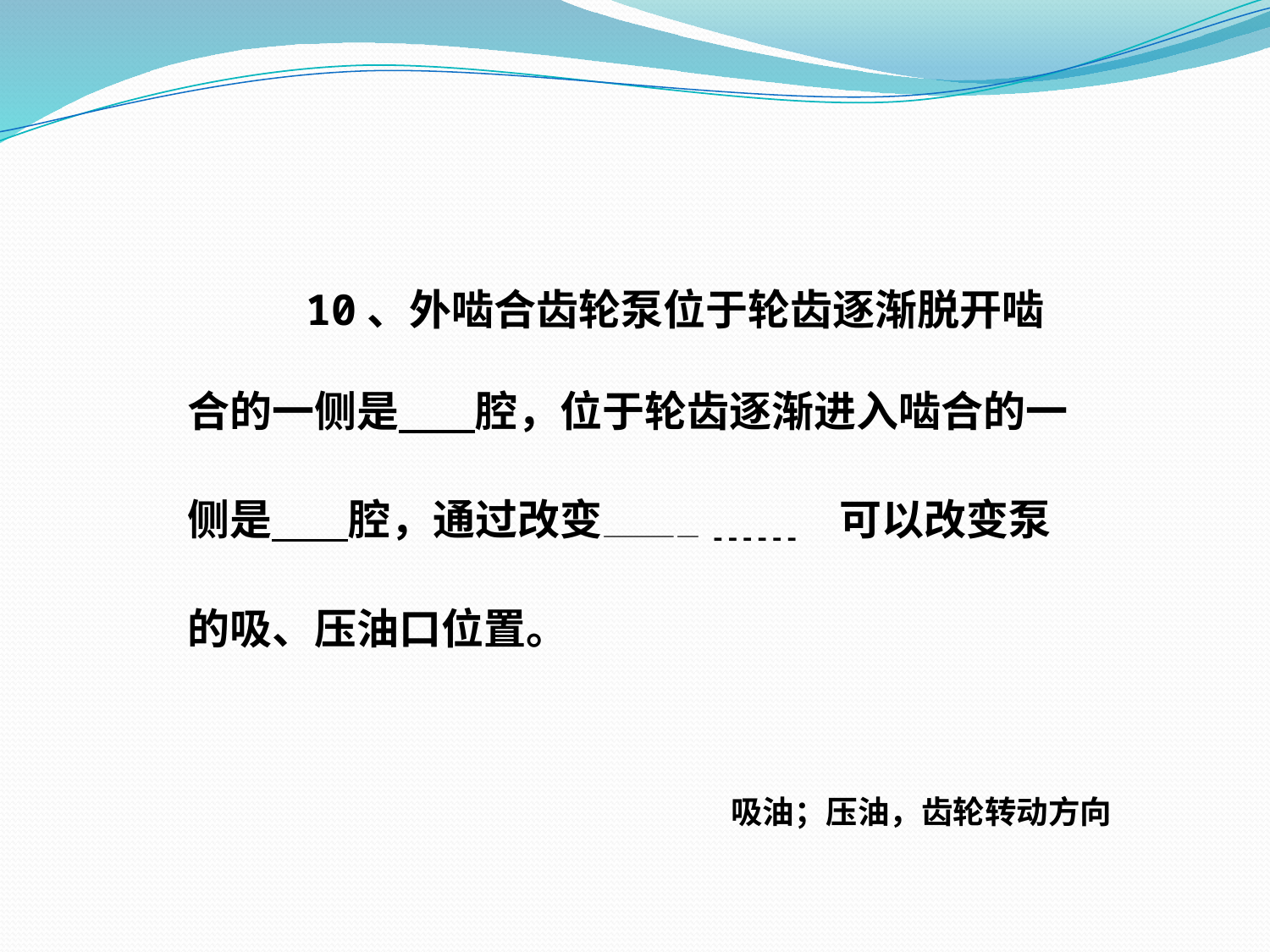

10、外啮合齿轮泵位于轮齿逐渐脱开啮合的一侧是        腔，位于轮齿逐渐进入啮合的一侧是        腔，通过改变————------  可以改变泵的吸、压油口位置。
吸油；压油，齿轮转动方向